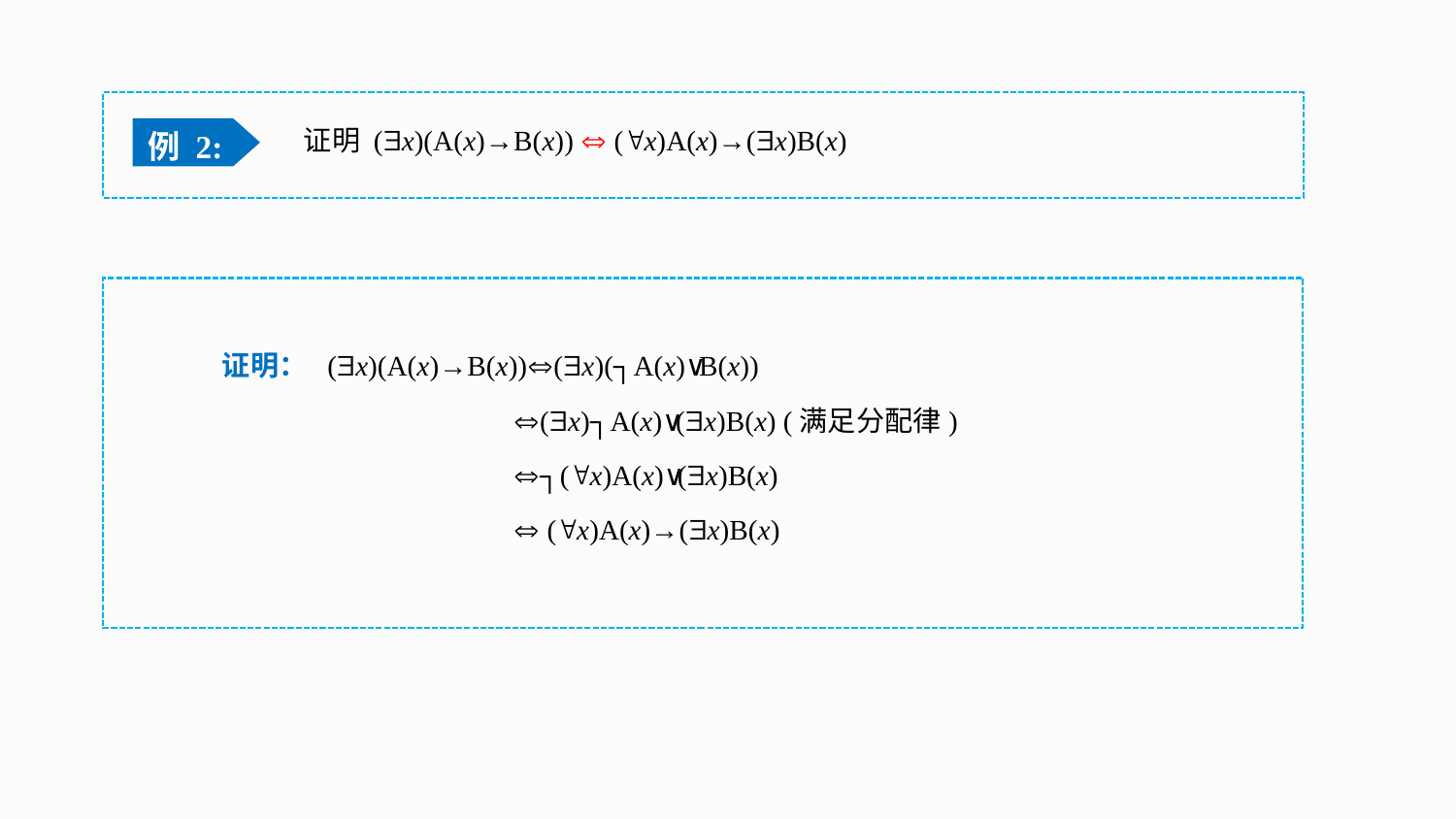

证明 (∃x)(A(x)→B(x)) ⇔ (∀x)A(x)→(∃x)B(x)
例 2:

     证明：  (∃x)(A(x)→B(x))⇔(∃x)(┐A(x)∨B(x))
                                               ⇔(∃x)┐A(x)∨(∃x)B(x) (满足分配律)
                                               ⇔┐(∀x)A(x)∨(∃x)B(x)
                                               ⇔ (∀x)A(x)→(∃x)B(x)